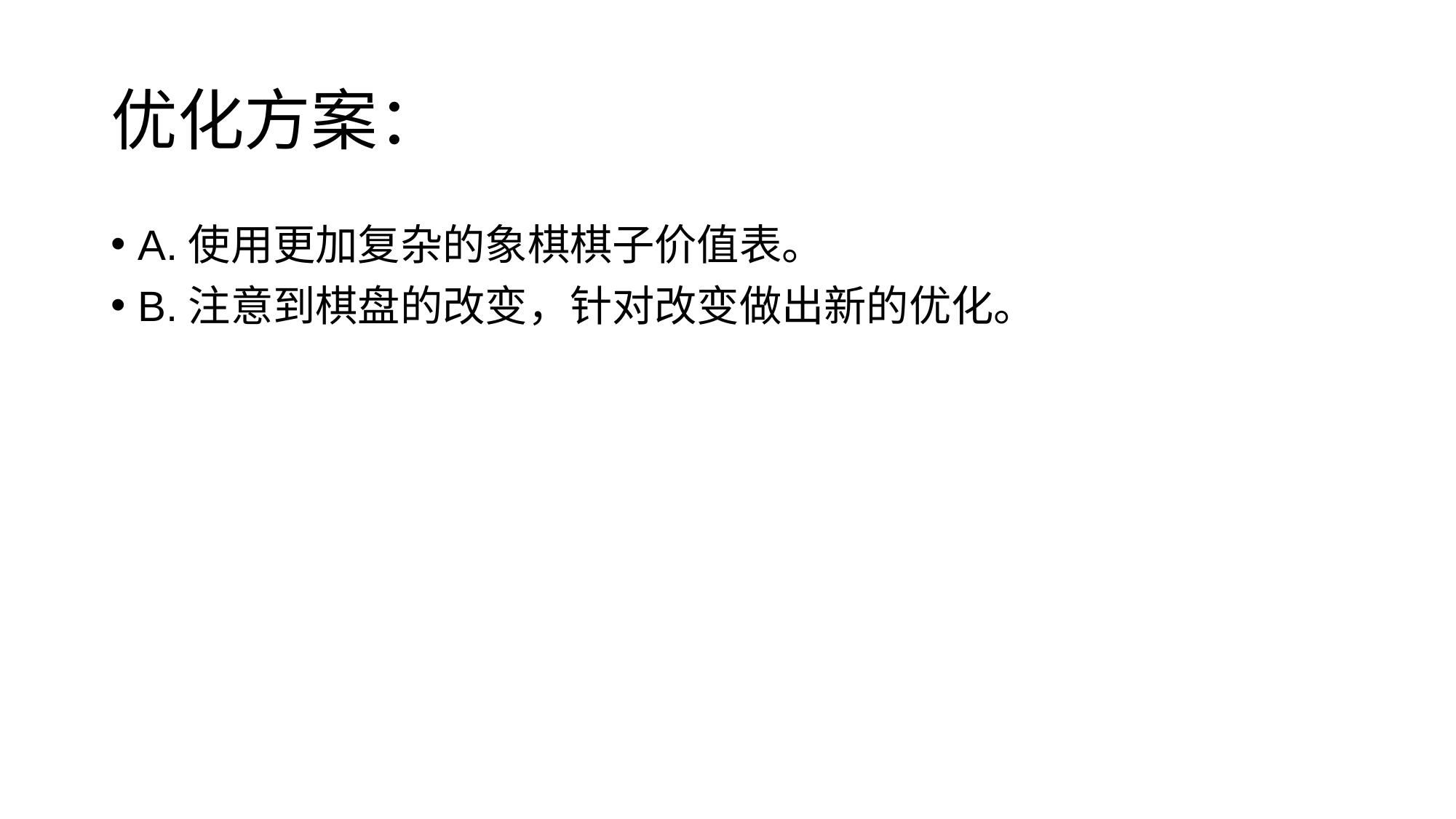

# 优化方案：
A.使用更加复杂的象棋棋子价值表。
B.注意到棋盘的改变，针对改变做出新的优化。